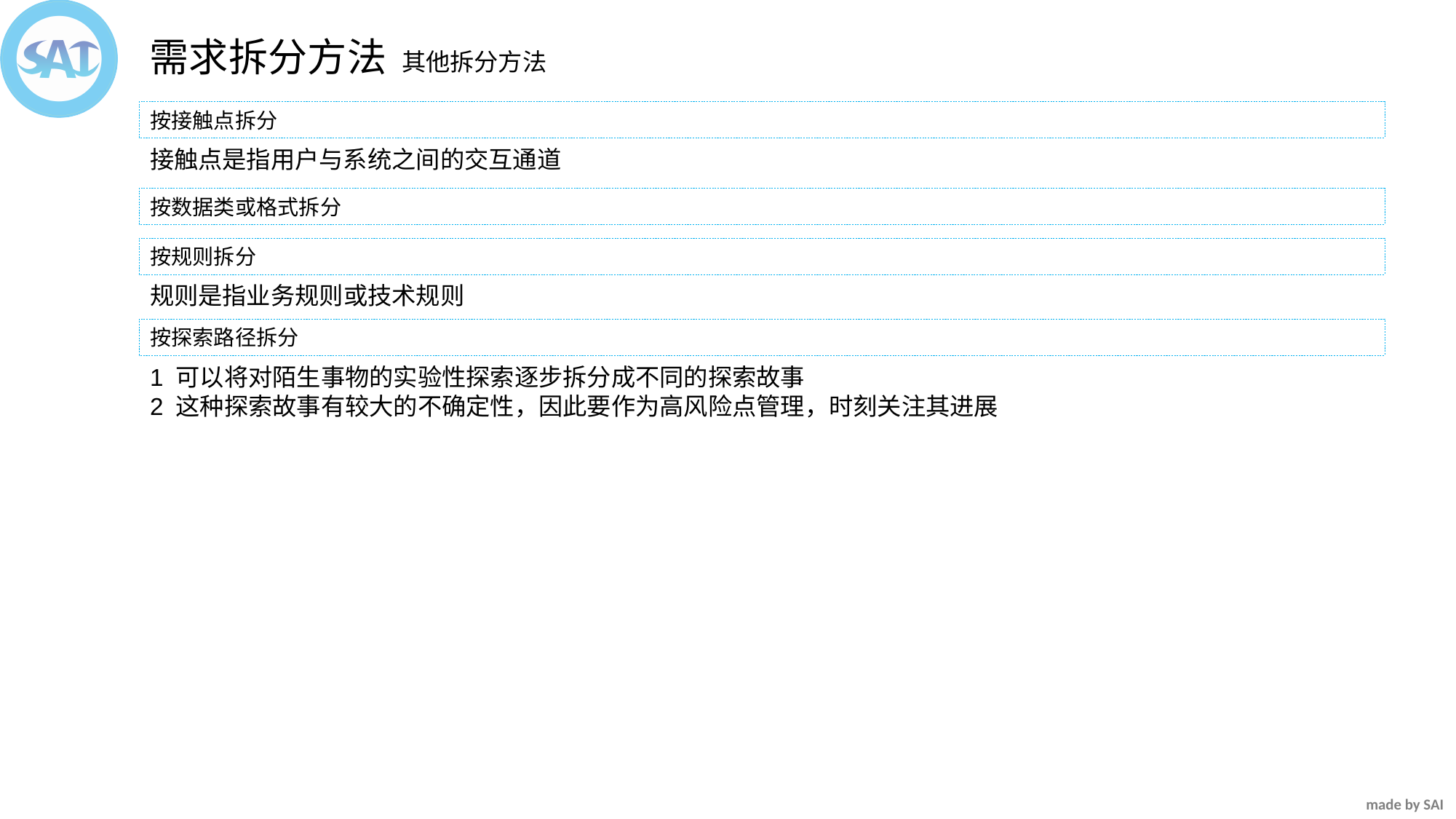

需求拆分方法
其他拆分方法
按接触点拆分
接触点是指用户与系统之间的交互通道
按数据类或格式拆分
按规则拆分
规则是指业务规则或技术规则
按探索路径拆分
1 可以将对陌生事物的实验性探索逐步拆分成不同的探索故事
2 这种探索故事有较大的不确定性，因此要作为高风险点管理，时刻关注其进展